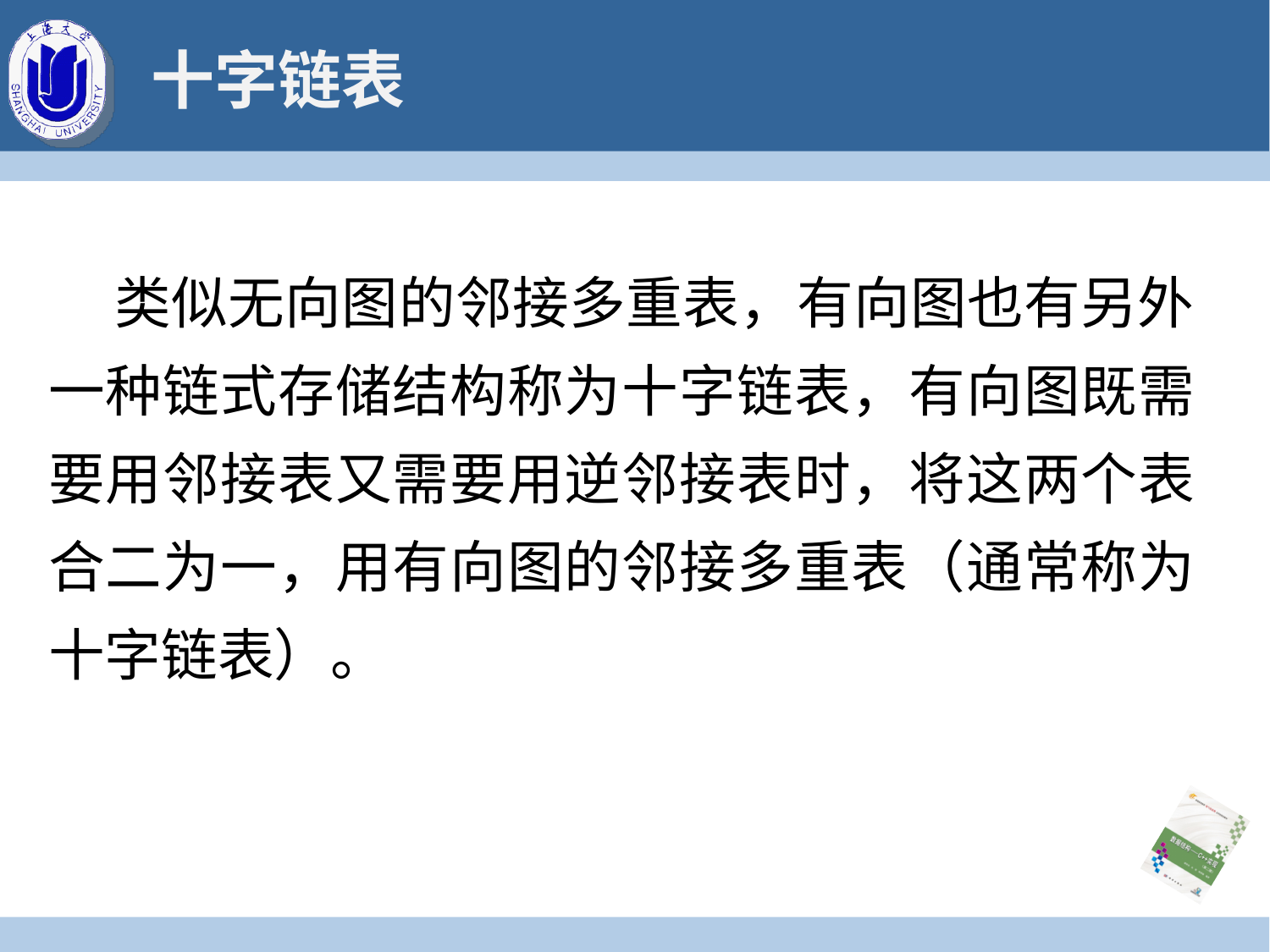

# 十字链表
    类似无向图的邻接多重表，有向图也有另外一种链式存储结构称为十字链表，有向图既需要用邻接表又需要用逆邻接表时，将这两个表合二为一，用有向图的邻接多重表（通常称为十字链表）。